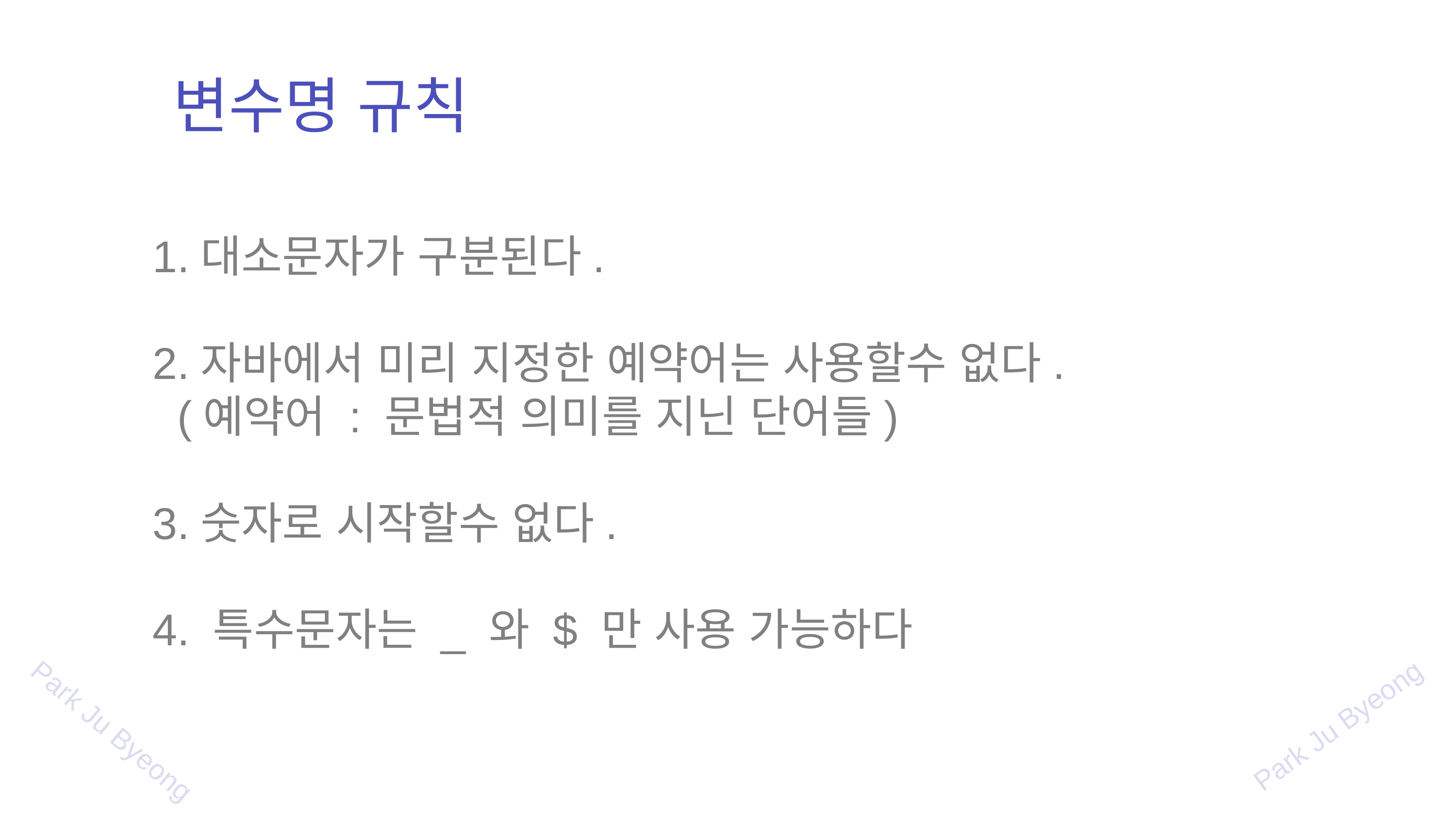

변수명 규칙
1.대소문자가 구분된다.

2.자바에서 미리 지정한 예약어는 사용할수 없다.
  (예약어 : 문법적 의미를 지닌 단어들)

3.숫자로 시작할수 없다.

4. 특수문자는 _ 와 $ 만 사용 가능하다